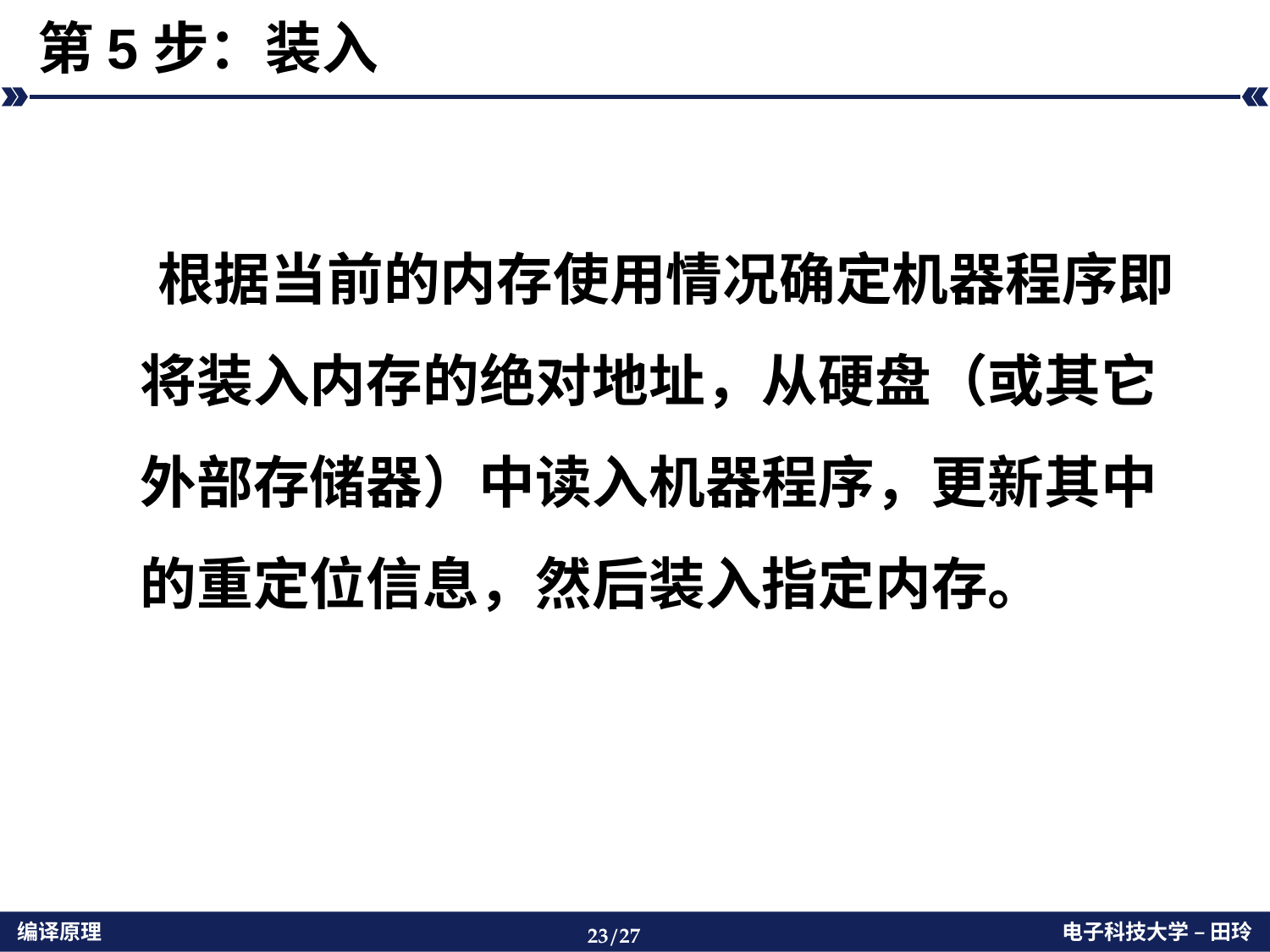

# 第5步：装入

    根据当前的内存使用情况确定机器程序即将装入内存的绝对地址，从硬盘（或其它外部存储器）中读入机器程序，更新其中的重定位信息，然后装入指定内存。